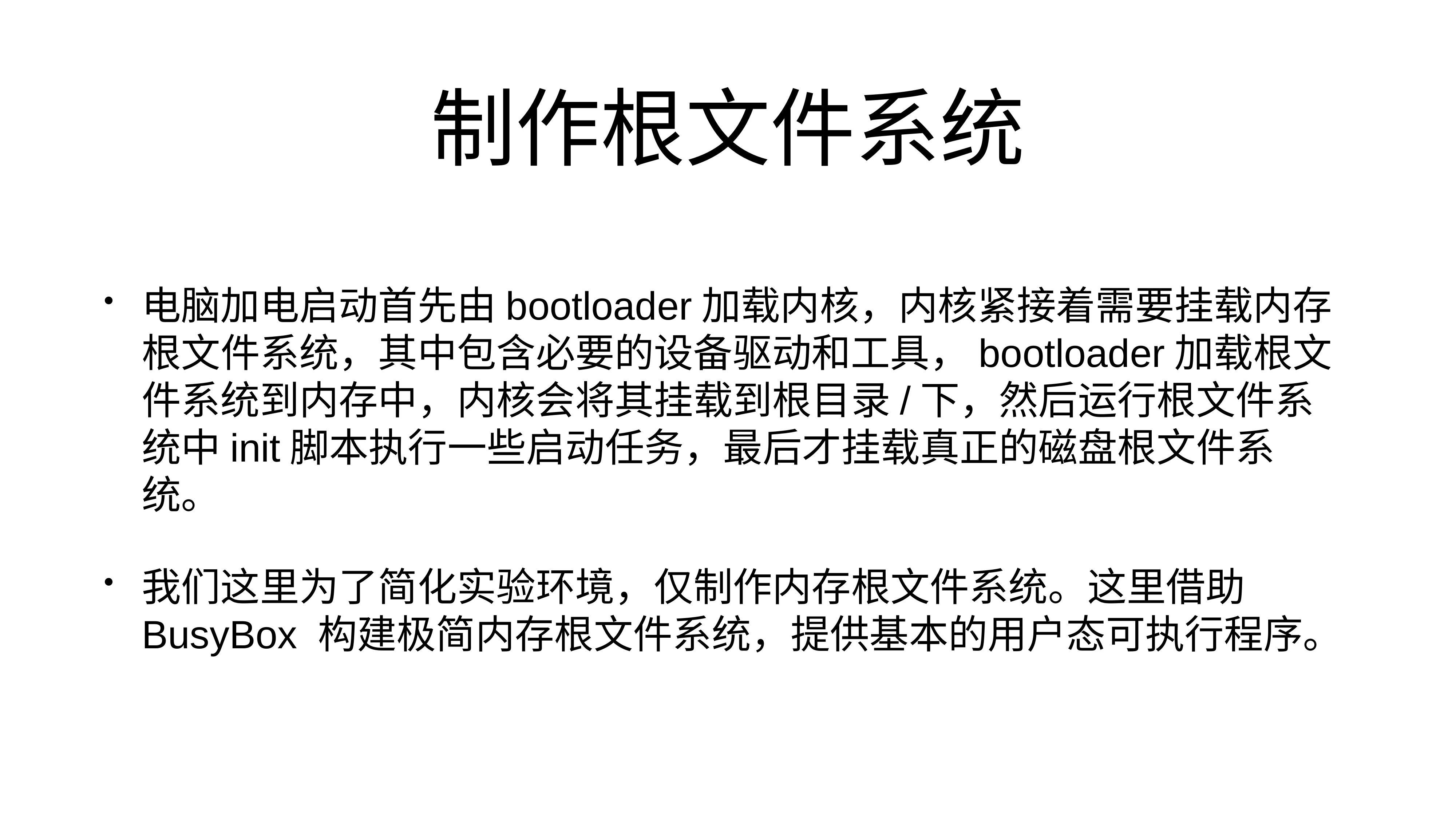

# 制作根文件系统
电脑加电启动首先由bootloader加载内核，内核紧接着需要挂载内存根文件系统，其中包含必要的设备驱动和工具，bootloader加载根文件系统到内存中，内核会将其挂载到根目录/下，然后运行根文件系统中init脚本执行一些启动任务，最后才挂载真正的磁盘根文件系统。
我们这里为了简化实验环境，仅制作内存根文件系统。这里借助BusyBox 构建极简内存根文件系统，提供基本的用户态可执行程序。